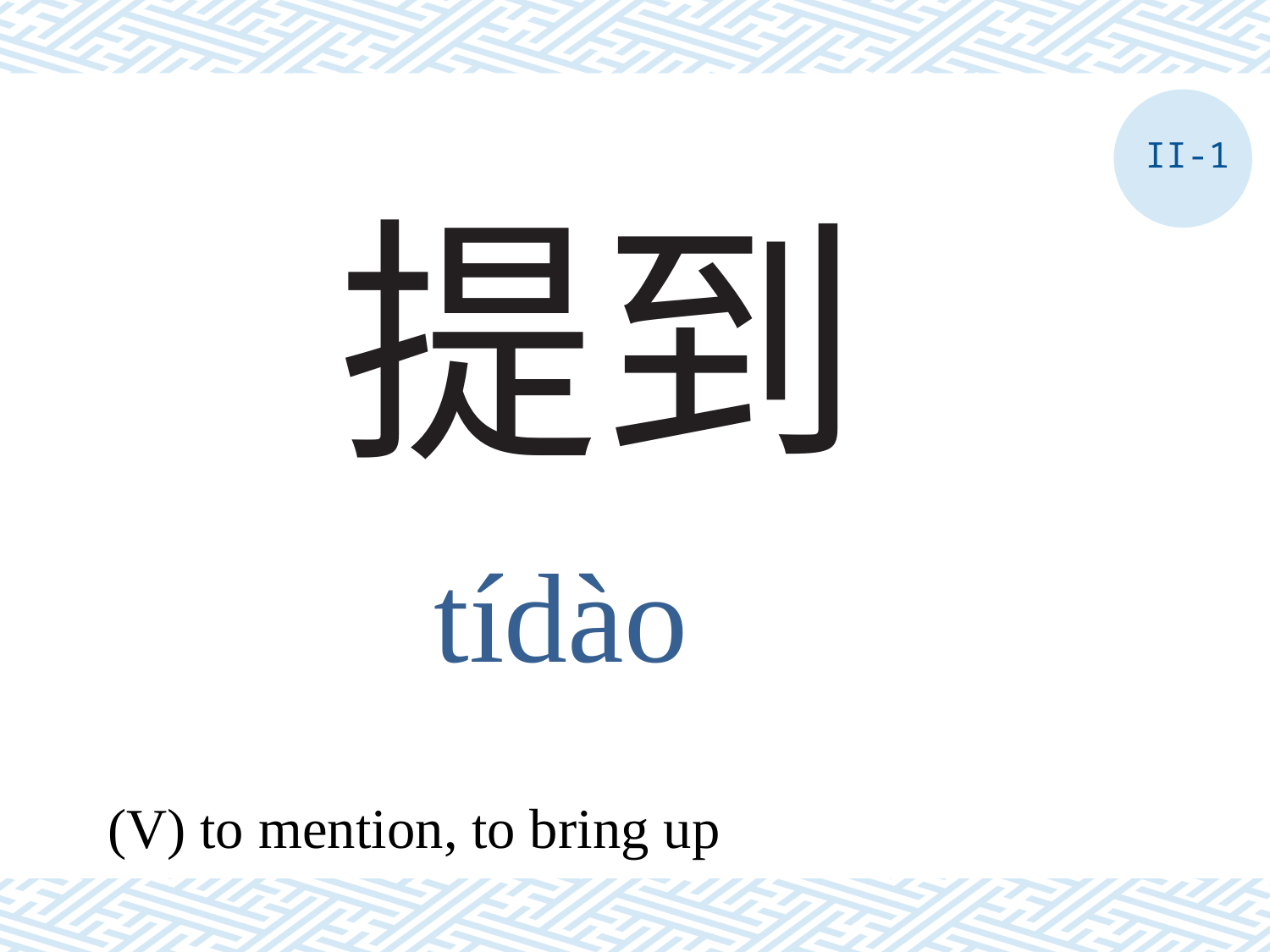

II-1

# 提到
tídào
(V) to mention, to bring up